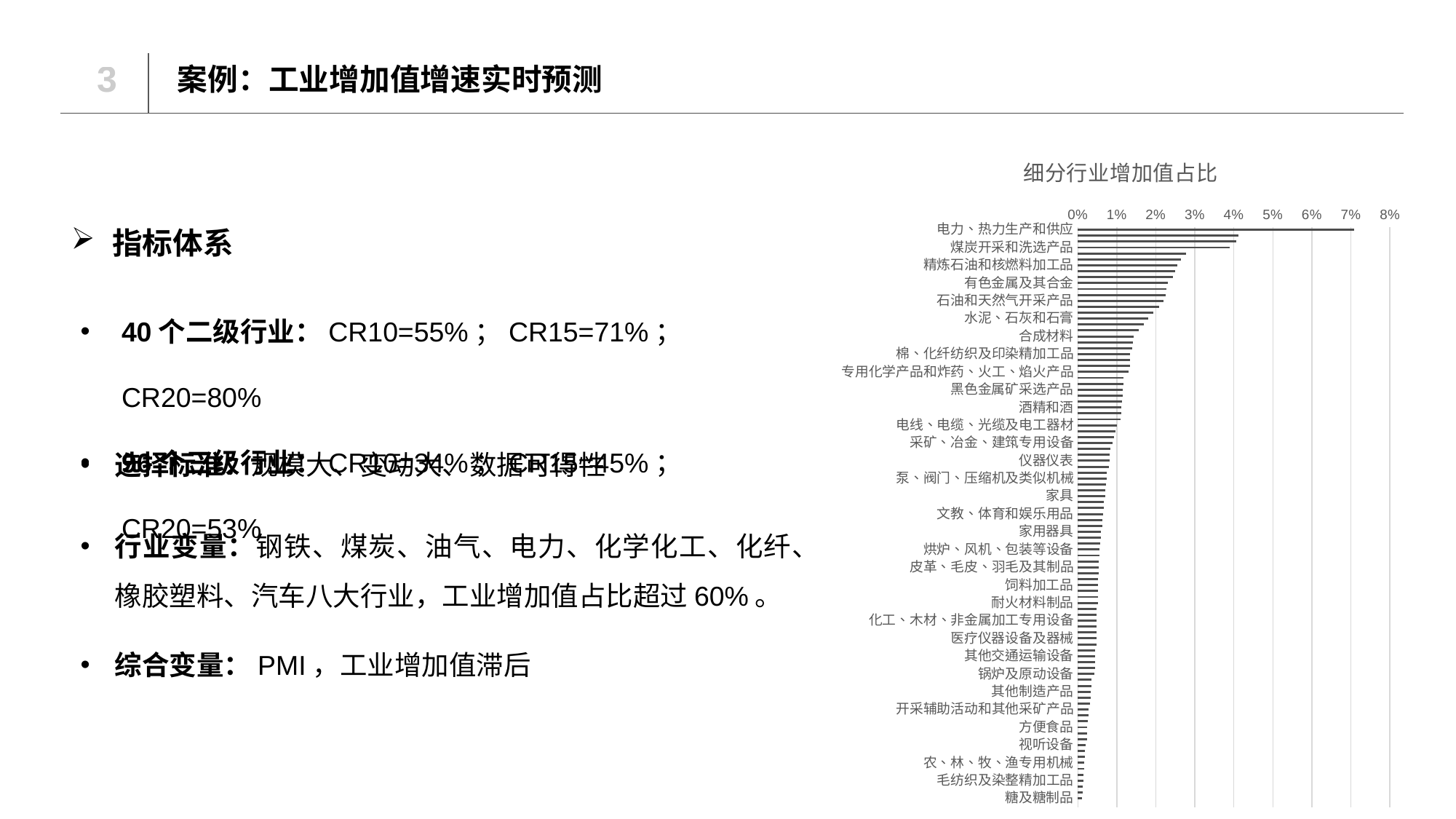

3
案例：工业增加值增速实时预测

### Chart: 细分行业增加值占比

| Category | 增加值占比 |
|---|---|
| 电力、热力生产和供应 | 0.07076927632982634 |
| 金属制品 | 0.04122617158518597 |
| 钢压延产品 | 0.04053124248249993 |
| 煤炭开采和洗选产品 | 0.03889281200778918 |
| 医药制品 | 0.027820386431975243 |
| 废弃资源和废旧材料回收加工品 | 0.02649957683221658 |
| 精炼石油和核燃料加工品 | 0.02549520015067876 |
| 电子元器件 | 0.024887017535714068 |
| 汽车整车 | 0.02437239098325136 |
| 有色金属及其合金 | 0.023124919039055773 |
| 汽车零部件及配件 | 0.022778098172133745 |
| 烟草制品 | 0.022592960998665722 |
| 石油和天然气开采产品 | 0.021950013339515198 |
| 塑料制品 | 0.020875661388193686 |
| 石膏、水泥制品及类似制品 | 0.01942150179126798 |
| 水泥、石灰和石膏 | 0.01807872875562855 |
| 基础化学原料 | 0.016880867448284365 |
| 有色金属压延加工品 | 0.015631425329077606 |
| 合成材料 | 0.014339990743357737 |
| 纺织服装服饰 | 0.014153962151311112 |
| 非金属矿采选产品 | 0.01394613720395424 |
| 棉、化纤纺织及印染精加工品 | 0.013464550188789778 |
| 通信设备 | 0.013453881227707692 |
| 造纸和纸制品 | 0.01344559740975363 |
| 专用化学产品和炸药、火工、焰火产品 | 0.012984682732145592 |
| 砖瓦、石材等建筑材料 | 0.011773607111415377 |
| 其他专用设备 | 0.01166971514708235 |
| 黑色金属矿采选产品 | 0.01145557950535959 |
| 屠宰及肉类加工品 | 0.01143444966495374 |
| 其他通用设备 | 0.011378347413632216 |
| 酒精和酒 | 0.011122269427716958 |
| 输配电及控制设备 | 0.011118335247520256 |
| 木材加工和木、竹、藤、棕、草制品 | 0.010914154159059407 |
| 电线、电缆、光缆及电工器材 | 0.010044641257608511 |
| 印刷和记录媒介复制品 | 0.009566516681811552 |
| 其他食品 | 0.00923005706407636 |
| 采矿、冶金、建筑专用设备 | 0.008893536535258241 |
| 有色金属矿采选产品 | 0.008406151477215624 |
| 玻璃和玻璃制品 | 0.008228971507564336 |
| 仪器仪表 | 0.00808667826231148 |
| 计算机 | 0.007955868432077804 |
| 蔬菜、水果、坚果和其他农副食品加工品 | 0.007359784210496496 |
| 泵、阀门、压缩机及类似机械 | 0.007341095112079677 |
| 橡胶制品 | 0.007140237472917419 |
| 煤炭加工品 | 0.007107355406920775 |
| 家具 | 0.007106932171502638 |
| 水的生产和供应 | 0.006643969137594187 |
| 谷物磨制品 | 0.0065819209813705645 |
| 文教、体育和娱乐用品 | 0.006479980136674845 |
| 燃气生产和供应 | 0.006343447347011965 |
| 陶瓷制品 | 0.006239664577041264 |
| 家用器具 | 0.005988944327852641 |
| 石墨及其他非金属矿物制品 | 0.005877315052639482 |
| 植物油加工品 | 0.005731089832213411 |
| 烘炉、风机、包装等设备 | 0.005509784711769805 |
| 电机 | 0.0054533172027588575 |
| 金属加工机械 | 0.0053026260139100246 |
| 皮革、毛皮、羽毛及其制品 | 0.005288722713249684 |
| 饮料 | 0.0052600499090690415 |
| 钢 | 0.00525000569373545 |
| 饲料加工品 | 0.005244017656234179 |
| 物料搬运设备 | 0.0052404962021146695 |
| 肥料 | 0.005133367060926303 |
| 耐火材料制品 | 0.00511368539526748 |
| 铁及铁合金产品 | 0.004875430675409264 |
| 鞋 | 0.0048700057928083365 |
| 化工、木材、非金属加工专用设备 | 0.004789554815393628 |
| 涂料、油墨、颜料及类似产品 | 0.004789220586525031 |
| 化学纤维制品 | 0.004762912739761595 |
| 医疗仪器设备及器械 | 0.004761381562489358 |
| 工艺美术品 | 0.004717468716174449 |
| 其他电子设备 | 0.00441723743006857 |
| 其他交通运输设备 | 0.004406712524959737 |
| 电池 | 0.004355152794107456 |
| 纺织制成品 | 0.004330868572688057 |
| 锅炉及原动设备 | 0.004266238502049218 |
| 日用化学产品 | 0.0035403493524059646 |
| 铁路运输和城市轨道交通设备 | 0.003489729368285226 |
| 其他制造产品 | 0.0033429656428240547 |
| 水产加工品 | 0.0032330190798043035 |
| 乳制品 | 0.003198744371157405 |
| 开采辅助活动和其他采矿产品 | 0.00276755739491187 |
| 精制茶 | 0.0027635456850393964 |
| 船舶及相关装置 | 0.0025534042279733832 |
| 方便食品 | 0.0024183249254629744 |
| 其他电气机械和器材 | 0.002362950682320956 |
| 调味品、发酵制品 | 0.0022943458557322604 |
| 视听设备 | 0.00196982096078979 |
| 针织或钩针编织及其制品 | 0.0018698005111978135 |
| 农药 | 0.0017469989193662544 |
| 农、林、牧、渔专用机械 | 0.0016328872712308492 |
| 金属制品、机械和设备修理服务 | 0.0015336117697651239 |
| 麻、丝绢纺织及加工品 | 0.0014543127118212997 |
| 毛纺织及染整精加工品 | 0.0013941283571092112 |
| 广播电视设备和雷达及配套设备 | 0.0012360389844801695 |
| 文化、办公用机械 | 0.001179660610369535 |
| 糖及糖制品 | 0.0010418791275228715 |
指标体系
40个二级行业：CR10=55%；CR15=71%；CR20=80%
96个三级行业：CR10=34%；CR15=45%；CR20=53%
选择标准：规模大、变动大、数据可得性
行业变量：钢铁、煤炭、油气、电力、化学化工、化纤、橡胶塑料、汽车八大行业，工业增加值占比超过60%。
综合变量：PMI，工业增加值滞后